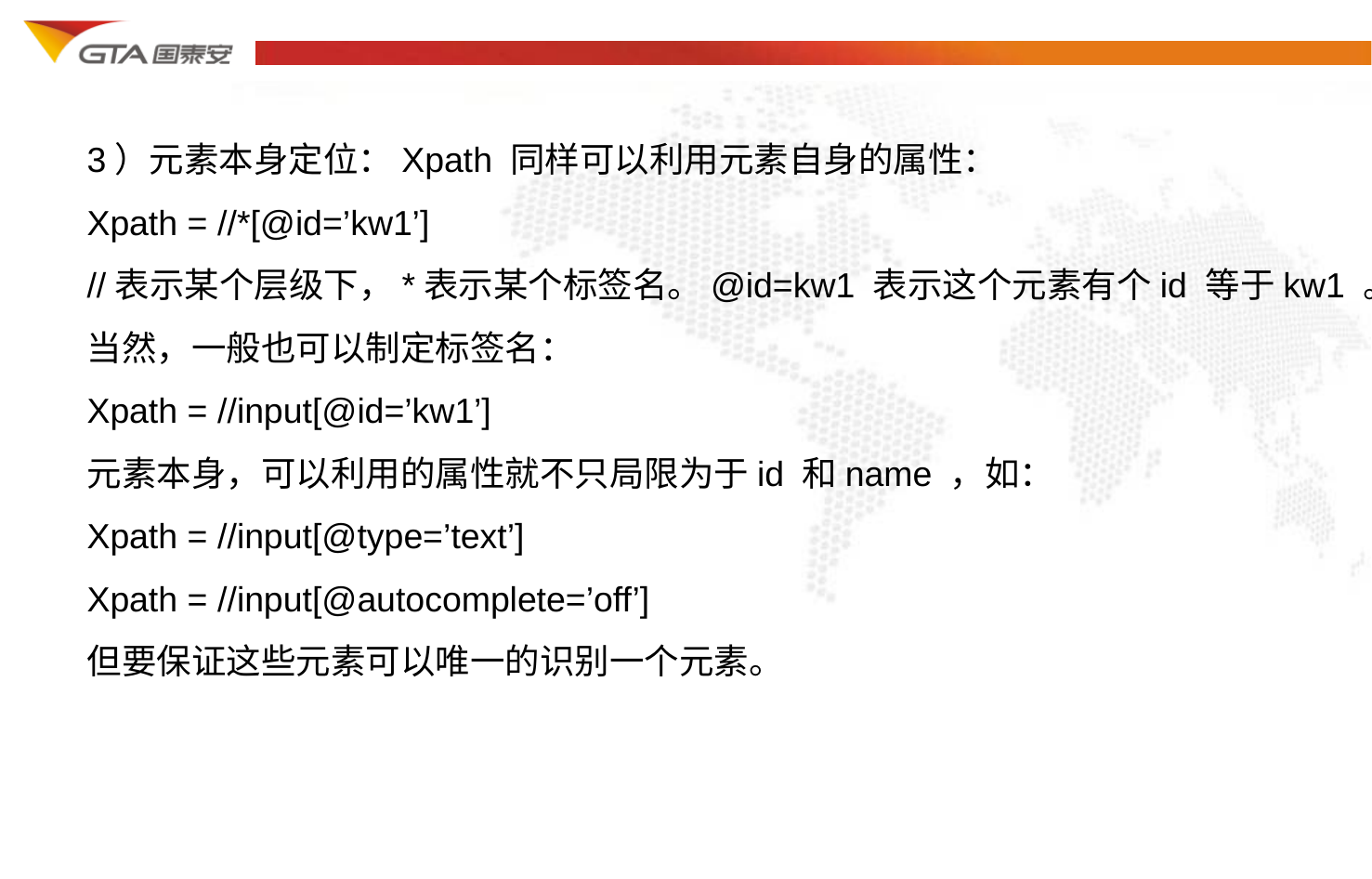

3）元素本身定位：Xpath 同样可以利用元素自身的属性：
Xpath = //*[@id=’kw1’]
//表示某个层级下，*表示某个标签名。@id=kw1 表示这个元素有个id 等于kw1 。
当然，一般也可以制定标签名：
Xpath = //input[@id=’kw1’]
元素本身，可以利用的属性就不只局限为于id 和name ，如：
Xpath = //input[@type=’text’]
Xpath = //input[@autocomplete=’off’]
但要保证这些元素可以唯一的识别一个元素。